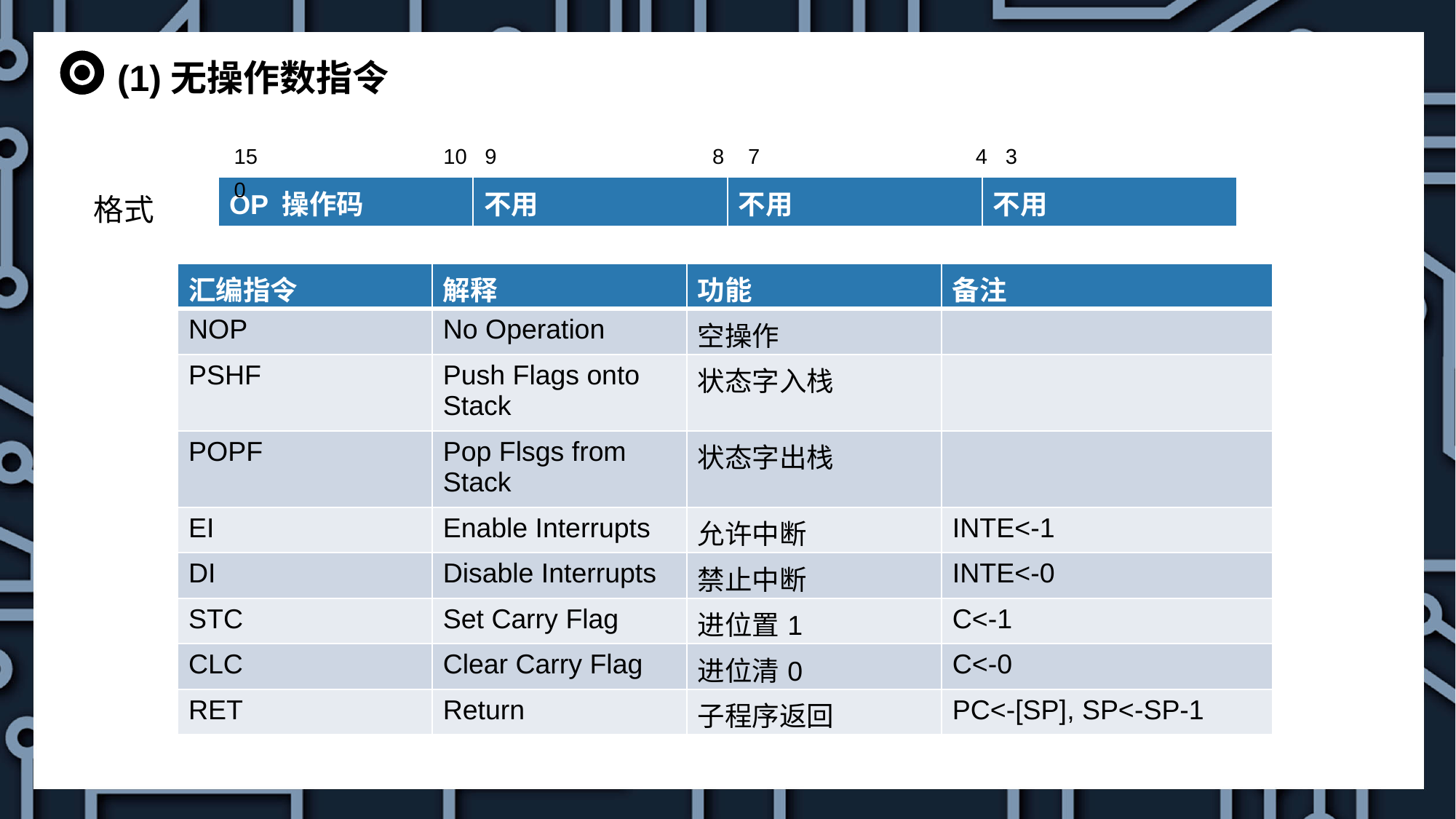

(1)无操作数指令

15                               10   9                                    8    7                                    4   3                                    0
格式
| OP 操作码 | 不用 | 不用 | 不用 |
| --- | --- | --- | --- |
| 汇编指令 | 解释 | 功能 | 备注 |
| --- | --- | --- | --- |
| NOP | No Operation | 空操作 |  |
| PSHF | Push Flags onto Stack | 状态字入栈 |  |
| POPF | Pop Flsgs from Stack | 状态字出栈 |  |
| EI | Enable Interrupts | 允许中断 | INTE<-1 |
| DI | Disable Interrupts | 禁止中断 | INTE<-0 |
| STC | Set Carry Flag | 进位置1 | C<-1 |
| CLC | Clear Carry Flag | 进位清0 | C<-0 |
| RET | Return | 子程序返回 | PC<-[SP], SP<-SP-1 |